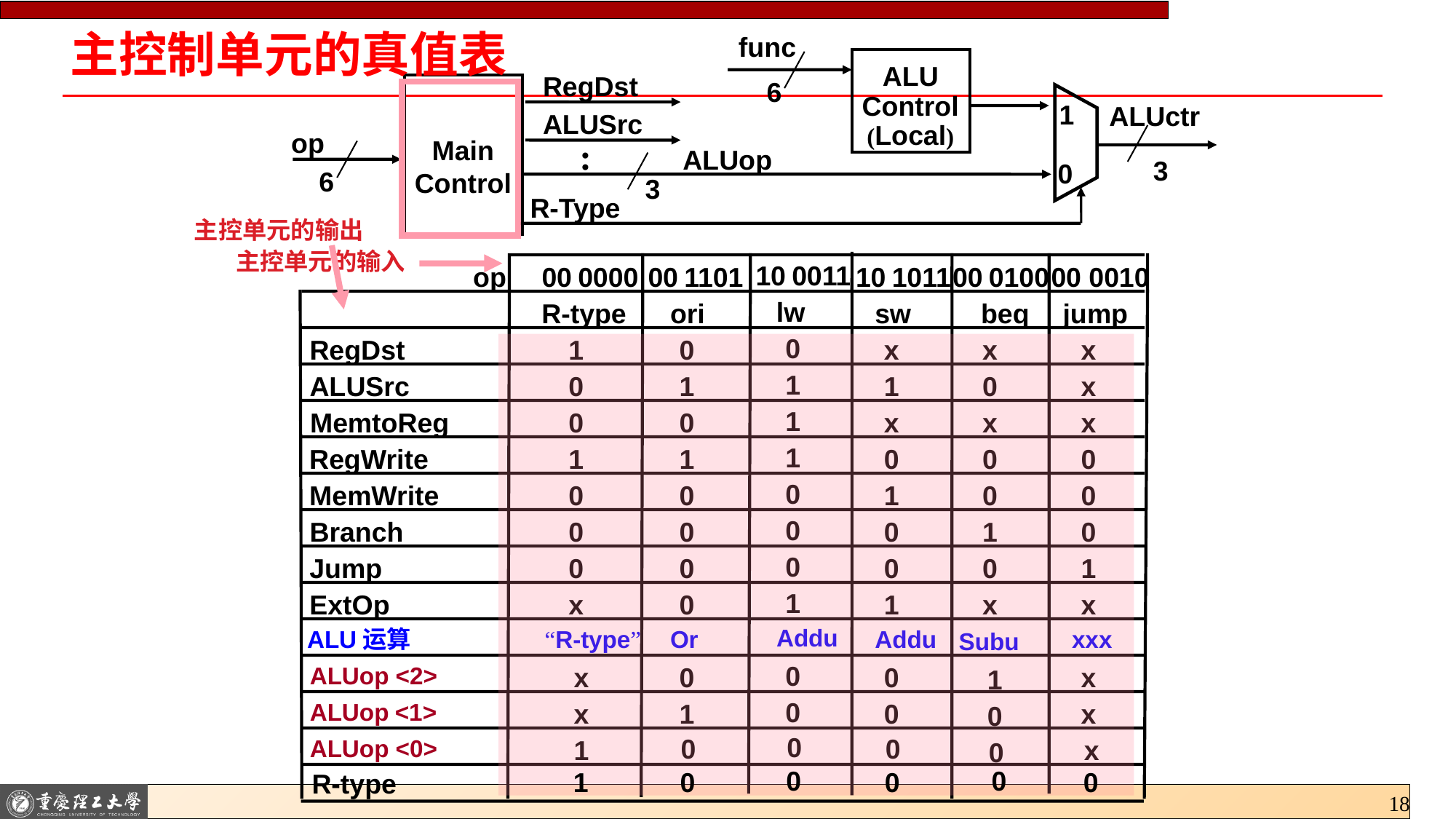

func
# 主控制单元的真值表

ALU
Control
(Local)

RegDst

6

1
ALUctr

ALUSrc

op

Main
Control
:
ALUop

3
0

6
3

R-Type

主控单元的输出

主控单元的输入

10 0011

00 1101
10 1011
op
00 0000
00 0100
00 0010

lw

R-type
ori
sw
beq
jump
0

RegDst
1
0
x
x
x

1

ALUSrc
0
1
1
0
x
1

MemtoReg
0
0
x
x
x
1
RegWrite

1
1
0
0
0
0
MemWrite

0
0
1
0
0
0

Branch
0
0
0
1
0
0

Jump
0
0
0
0
1
1

ExtOp
x
0
1
x
x
Addu

ALU运算
“R-type”
Or
Addu
xxx
Subu
0

ALUop <2>
x
0
0
x
1
0

ALUop <1>
x
1
0
x
0
0
0
0

ALUop <0>
1
x
0
0
0
0
0
0
1
R-type